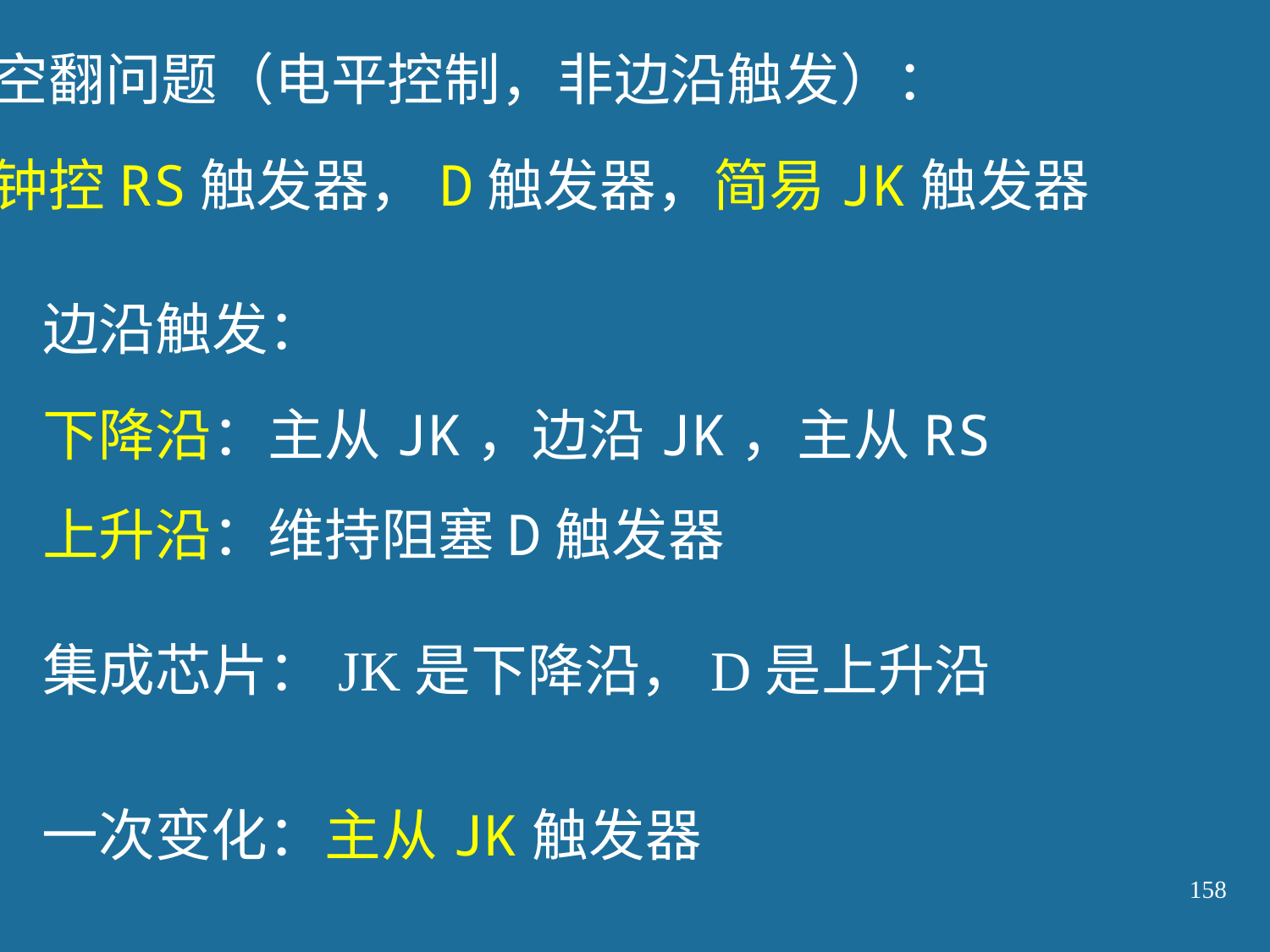

空翻问题（电平控制，非边沿触发）：

钟控RS触发器，D触发器，简易JK触发器
边沿触发：

下降沿：主从JK，边沿JK，主从RS

上升沿：维持阻塞D触发器

集成芯片：JK是下降沿，D是上升沿

一次变化：主从JK触发器
158